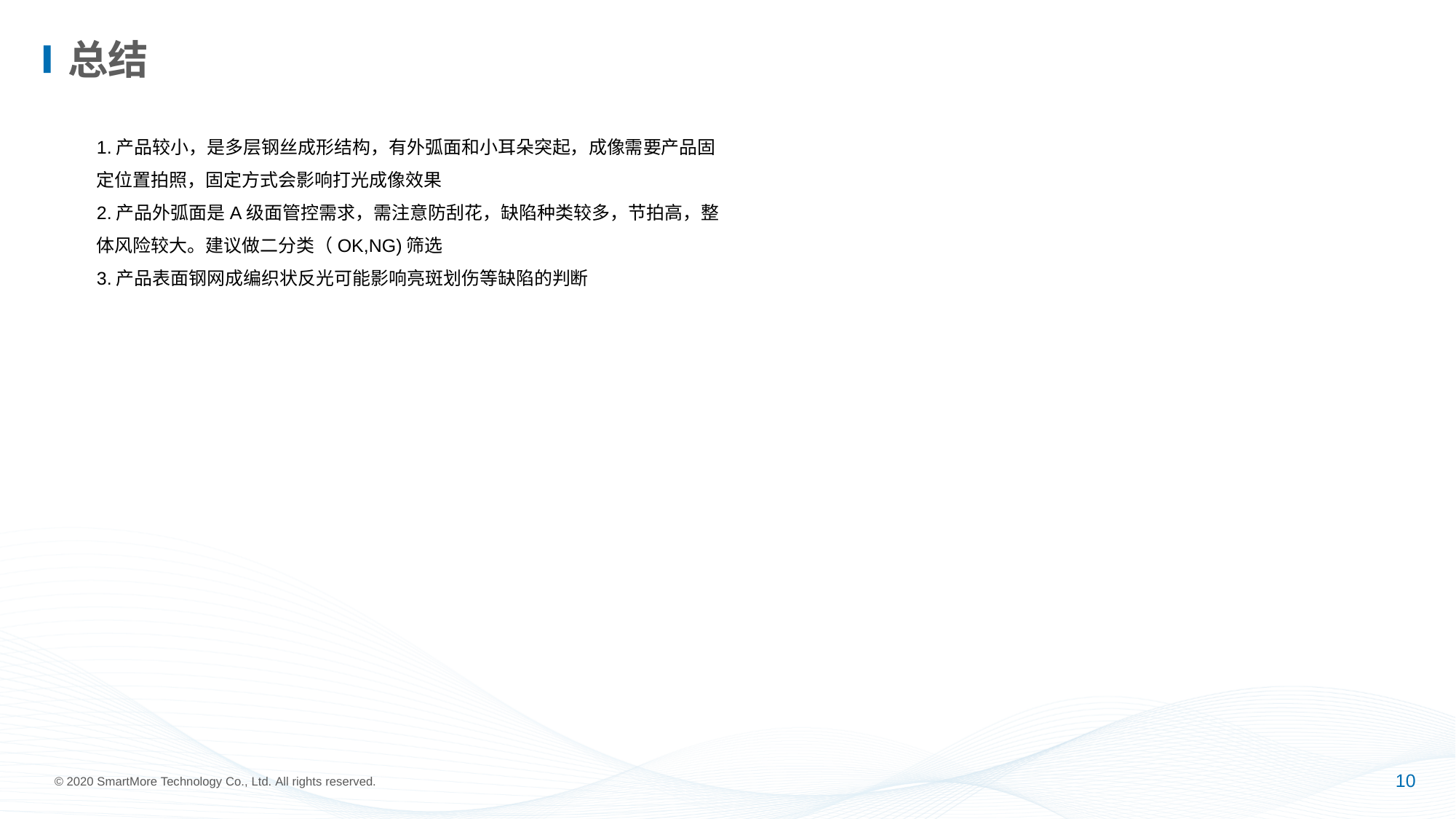

# 总结
1.产品较小，是多层钢丝成形结构，有外弧面和小耳朵突起，成像需要产品固定位置拍照，固定方式会影响打光成像效果
2.产品外弧面是A级面管控需求，需注意防刮花，缺陷种类较多，节拍高，整体风险较大。建议做二分类（OK,NG)筛选
3.产品表面钢网成编织状反光可能影响亮斑划伤等缺陷的判断